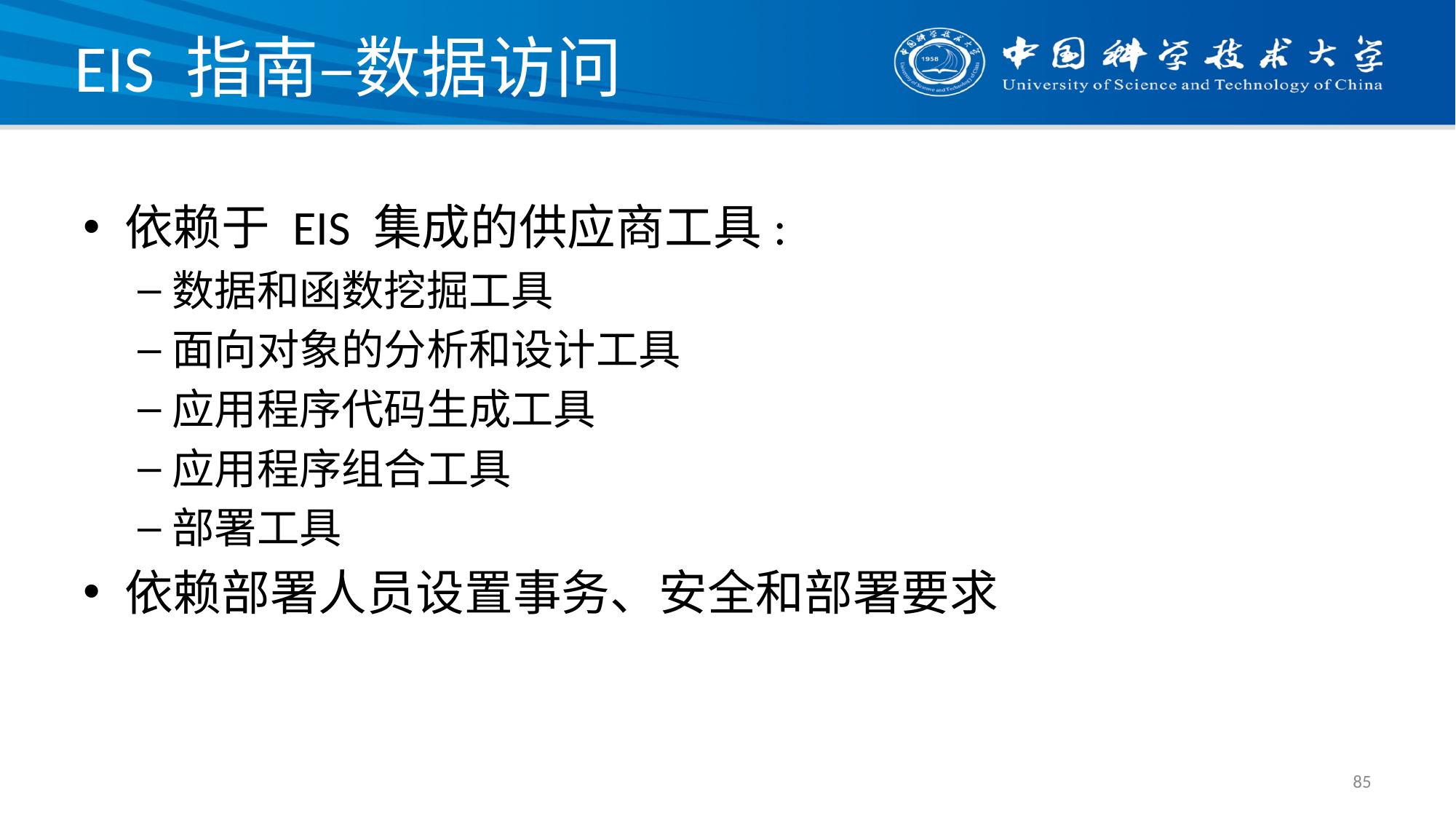

# EIS 指南–数据访问
依赖于 EIS 集成的供应商工具:
数据和函数挖掘工具
面向对象的分析和设计工具
应用程序代码生成工具
应用程序组合工具
部署工具
依赖部署人员设置事务、安全和部署要求
85